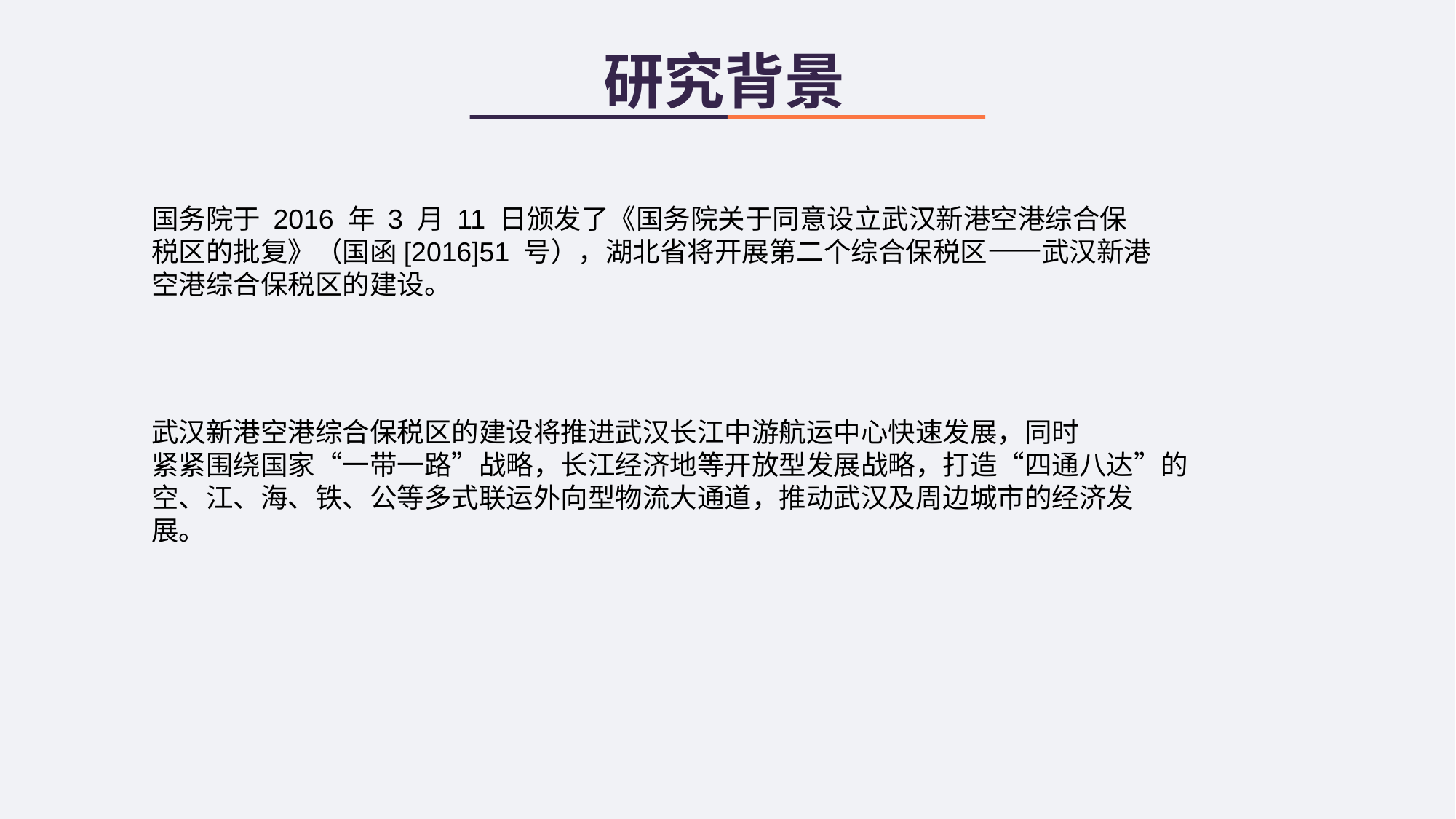

# 研究背景
国务院于 2016 年 3 月 11 日颁发了《国务院关于同意设立武汉新港空港综合保
税区的批复》（国函[2016]51 号），湖北省将开展第二个综合保税区——武汉新港
空港综合保税区的建设。
武汉新港空港综合保税区的建设将推进武汉长江中游航运中心快速发展，同时
紧紧围绕国家“一带一路”战略，长江经济地等开放型发展战略，打造“四通八达”的
空、江、海、铁、公等多式联运外向型物流大通道，推动武汉及周边城市的经济发
展。